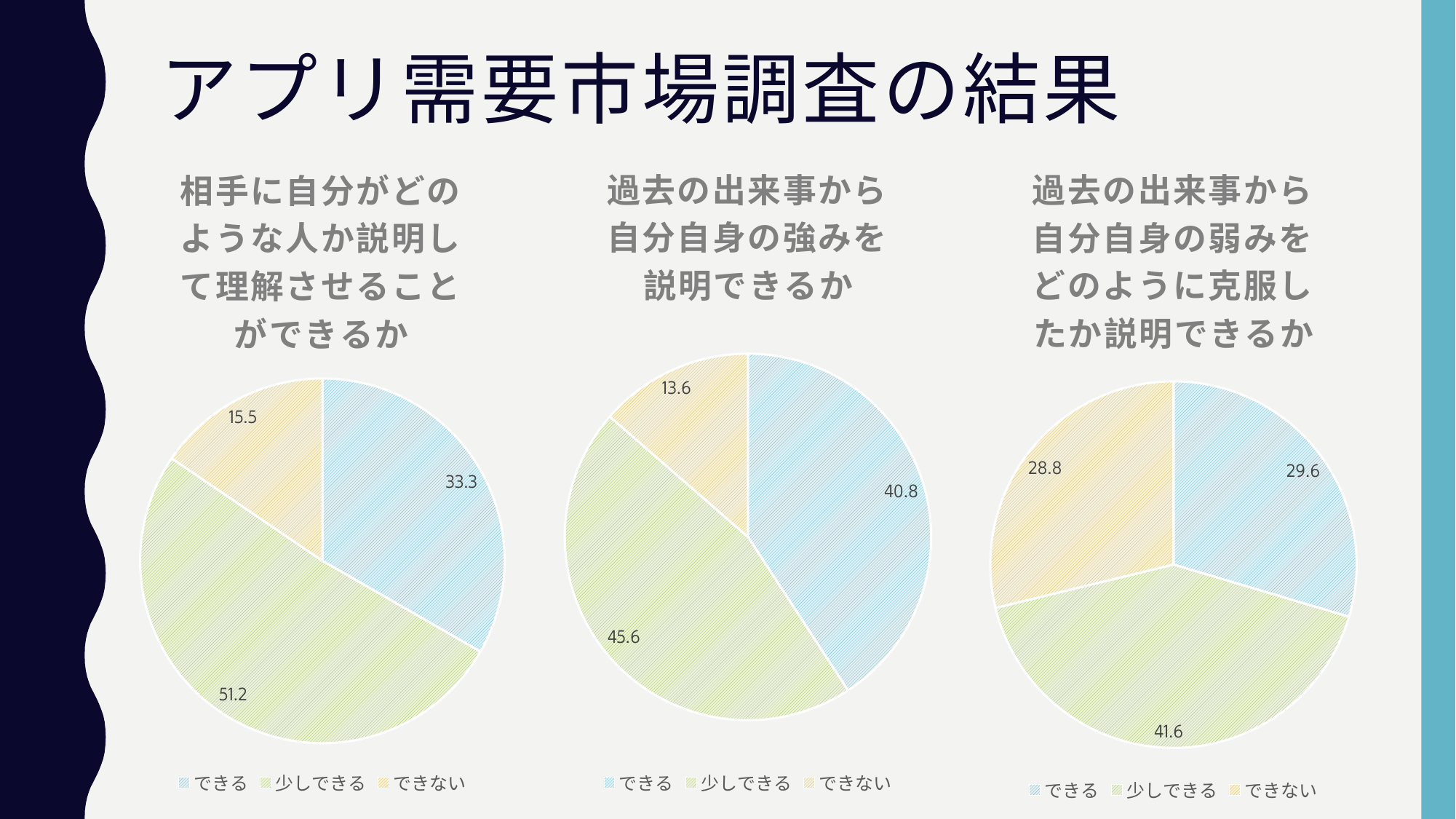

# アプリ需要市場調査の結果

### Chart:

| Category | 相手に自分がどのような人か説明して理解させることができるか |
|---|---|
| できる | 33.3 |
| 少しできる | 51.2 |
| できない | 15.5 |

### Chart:

| Category | 過去の出来事から自分自身の強みを説明できるか |
|---|---|
| できる | 40.8 |
| 少しできる | 45.6 |
| できない | 13.6 |

### Chart:

| Category | 過去の出来事から自分自身の弱みをどのように克服したか説明できるか |
|---|---|
| できる | 29.6 |
| 少しできる | 41.6 |
| できない | 28.8 |